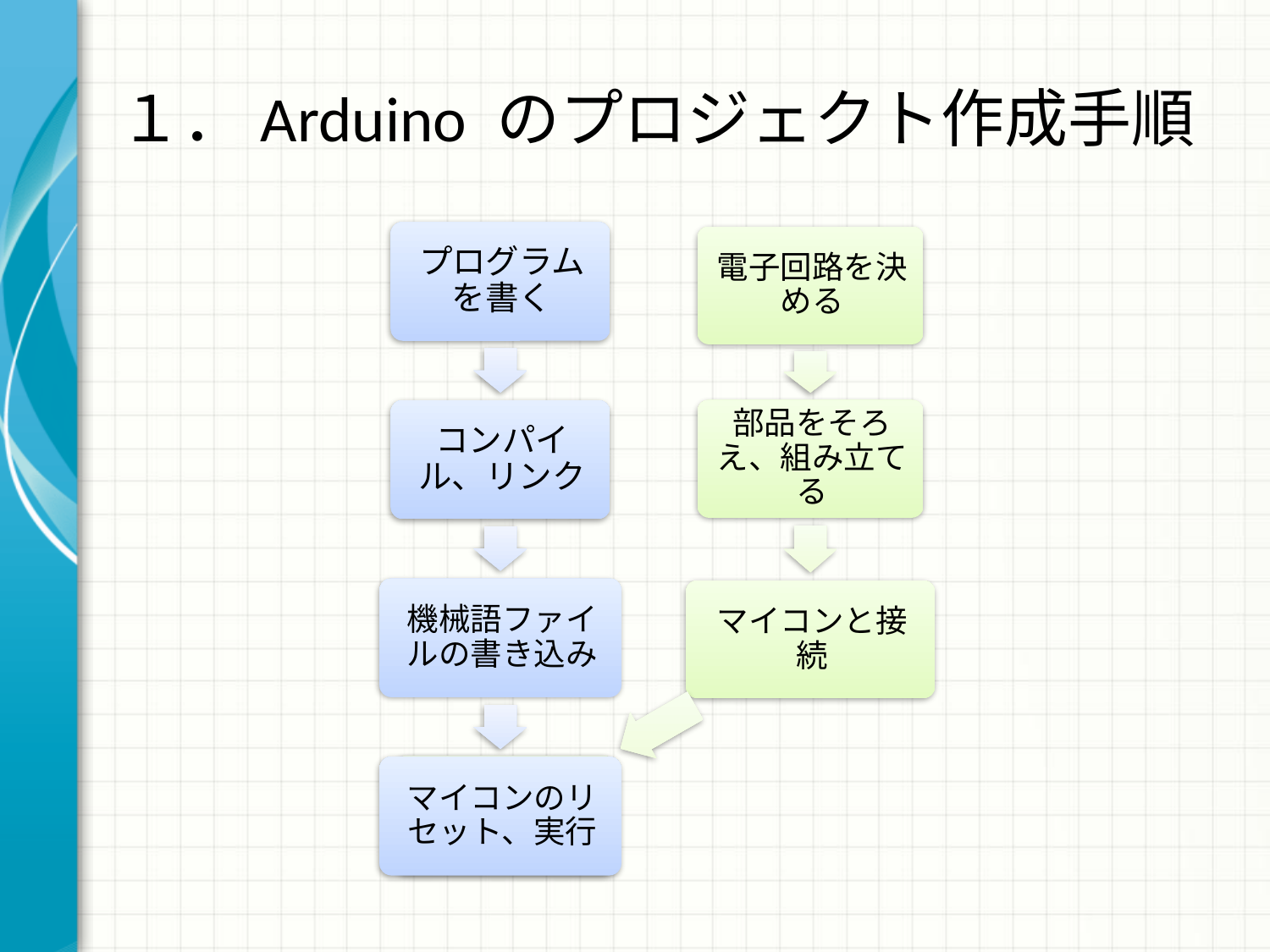

# １．Arduino のプロジェクト作成手順
プログラムを書く

コンパイル、リンク

機械語ファイルの書き込み

マイコンのリセット、実行
電子回路を決める

部品をそろえ、組み立てる

マイコンと接続